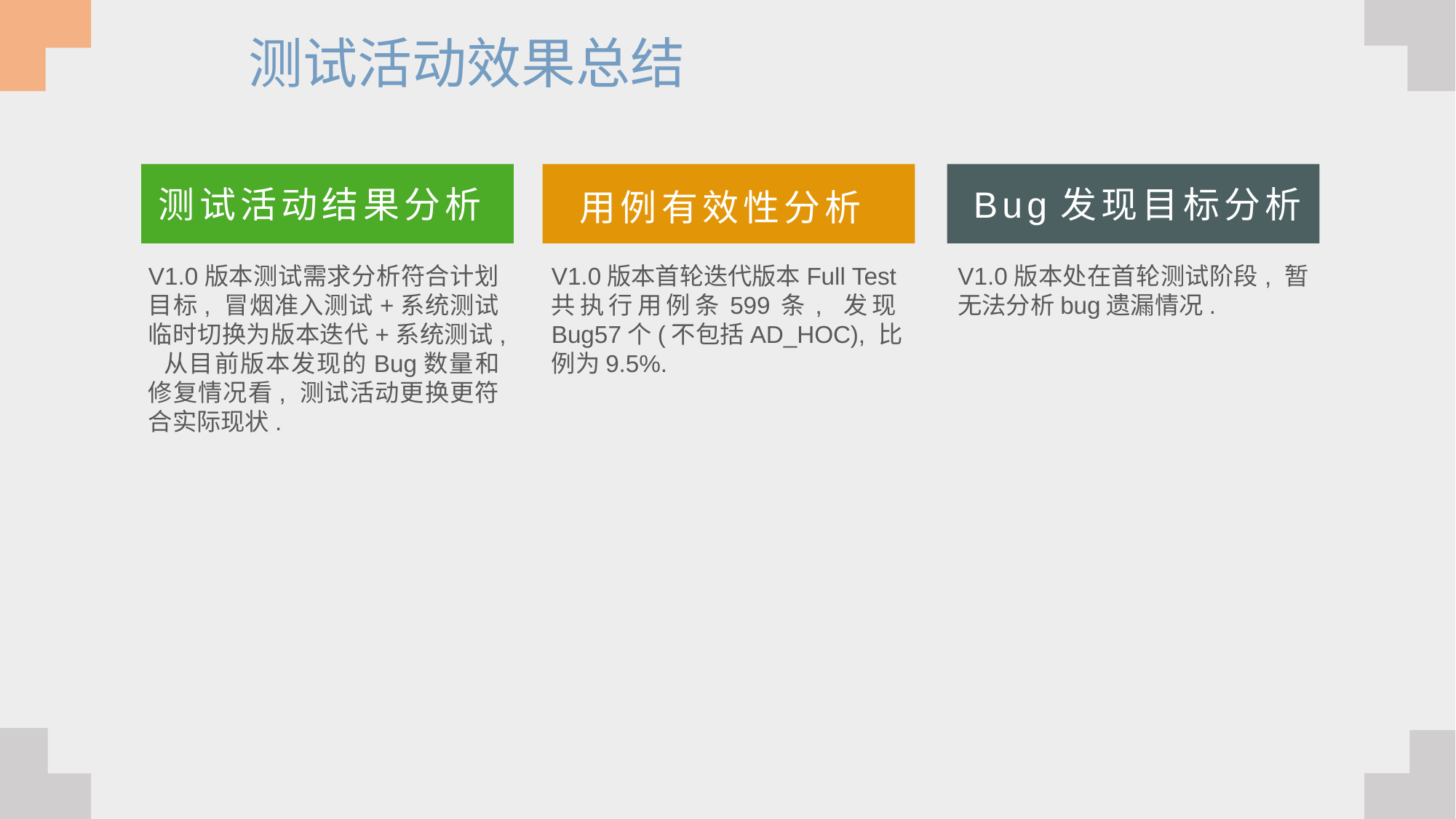

测试活动效果总结

Bug发现目标分析
测试活动结果分析
用例有效性分析
V1.0版本测试需求分析符合计划目标, 冒烟准入测试+系统测试临时切换为版本迭代+系统测试, 从目前版本发现的Bug数量和修复情况看, 测试活动更换更符合实际现状.
V1.0版本首轮迭代版本Full Test共执行用例条599条, 发现Bug57个(不包括AD_HOC), 比例为9.5%.
V1.0版本处在首轮测试阶段, 暂无法分析bug遗漏情况.